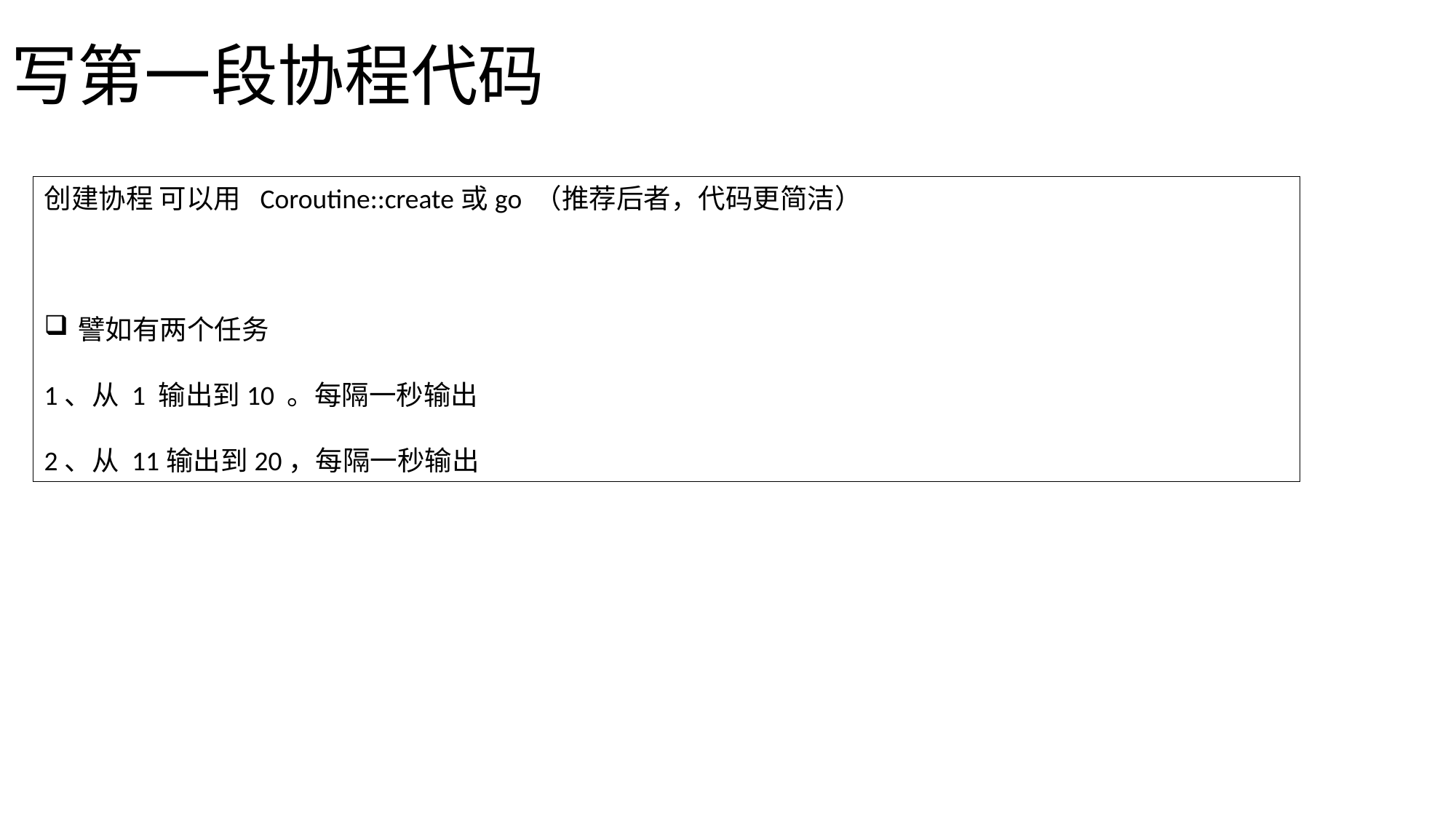

# 写第一段协程代码
创建协程 可以用  Coroutine::create或go （推荐后者，代码更简洁）

譬如有两个任务

1、从 1 输出到10 。每隔一秒输出

2、从 11输出到20，每隔一秒输出